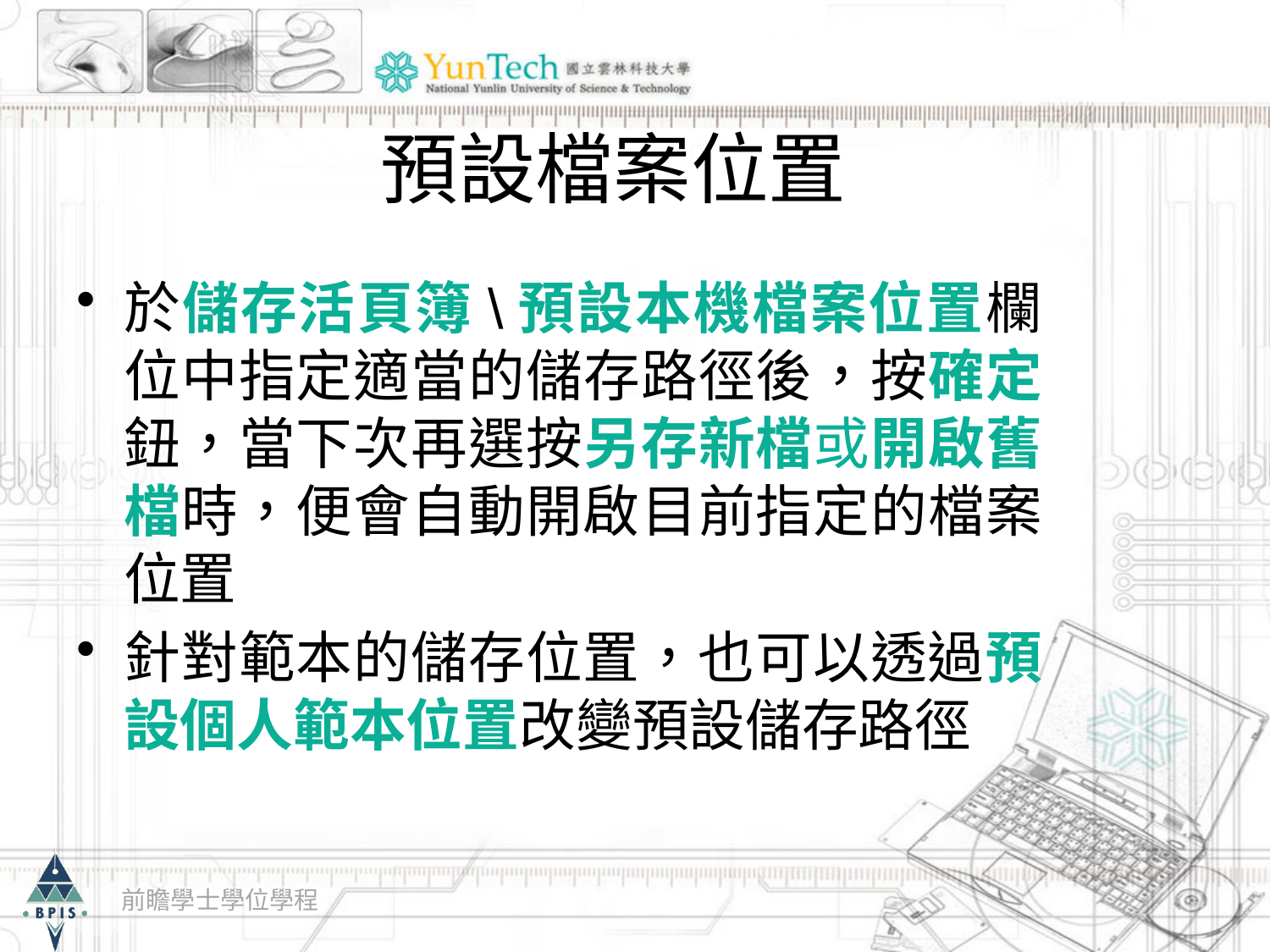

# 預設檔案位置
於儲存活頁簿\預設本機檔案位置欄位中指定適當的儲存路徑後，按確定鈕，當下次再選按另存新檔或開啟舊檔時，便會自動開啟目前指定的檔案位置
針對範本的儲存位置，也可以透過預設個人範本位置改變預設儲存路徑